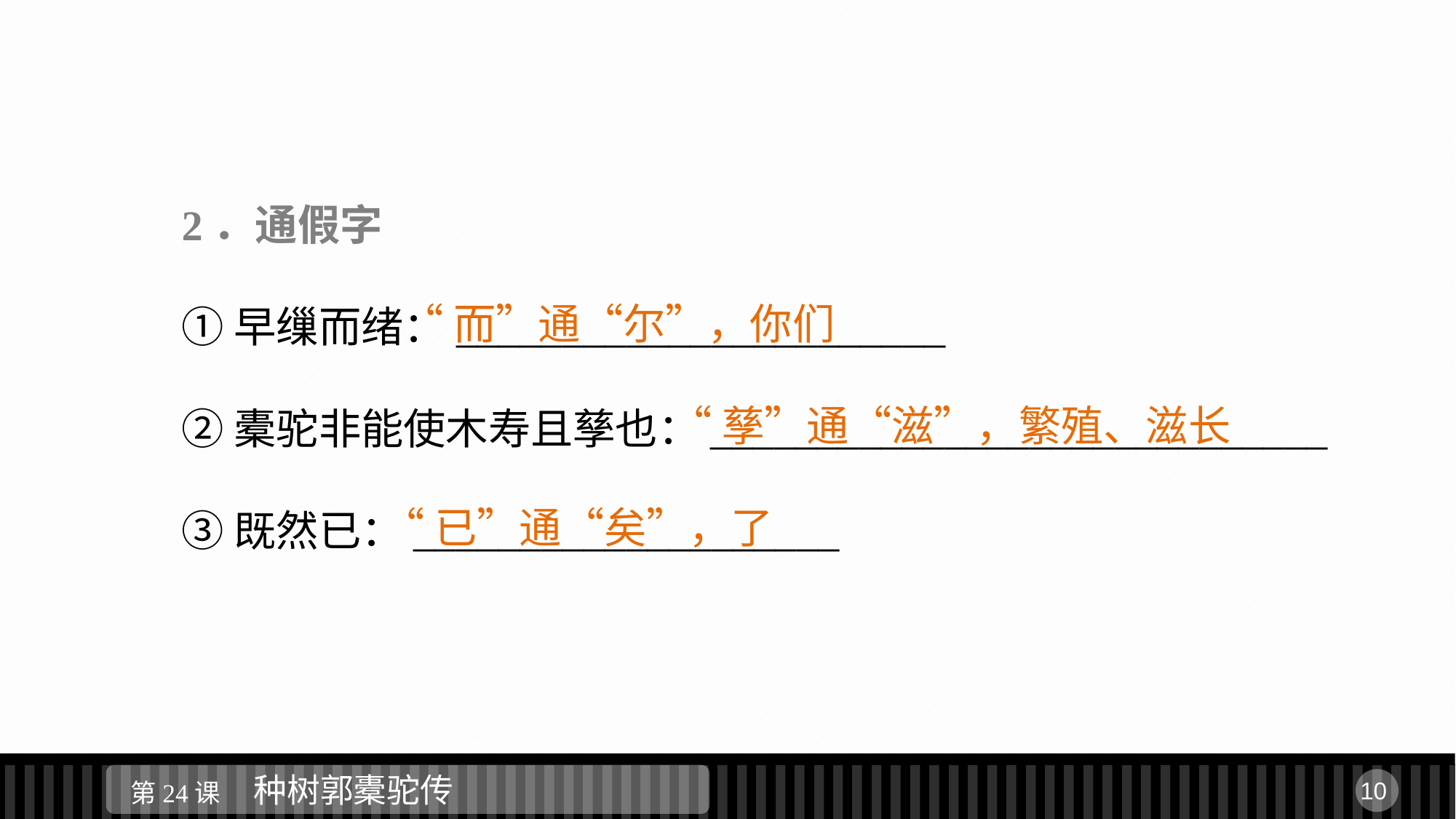

2．通假字
①早缫而绪：_______________________
②橐驼非能使木寿且孳也：_____________________________
③既然已：____________________
  “而”通“尔”，你们
	  “孳”通“滋”，繁殖、滋长
“已”通“矣”，了